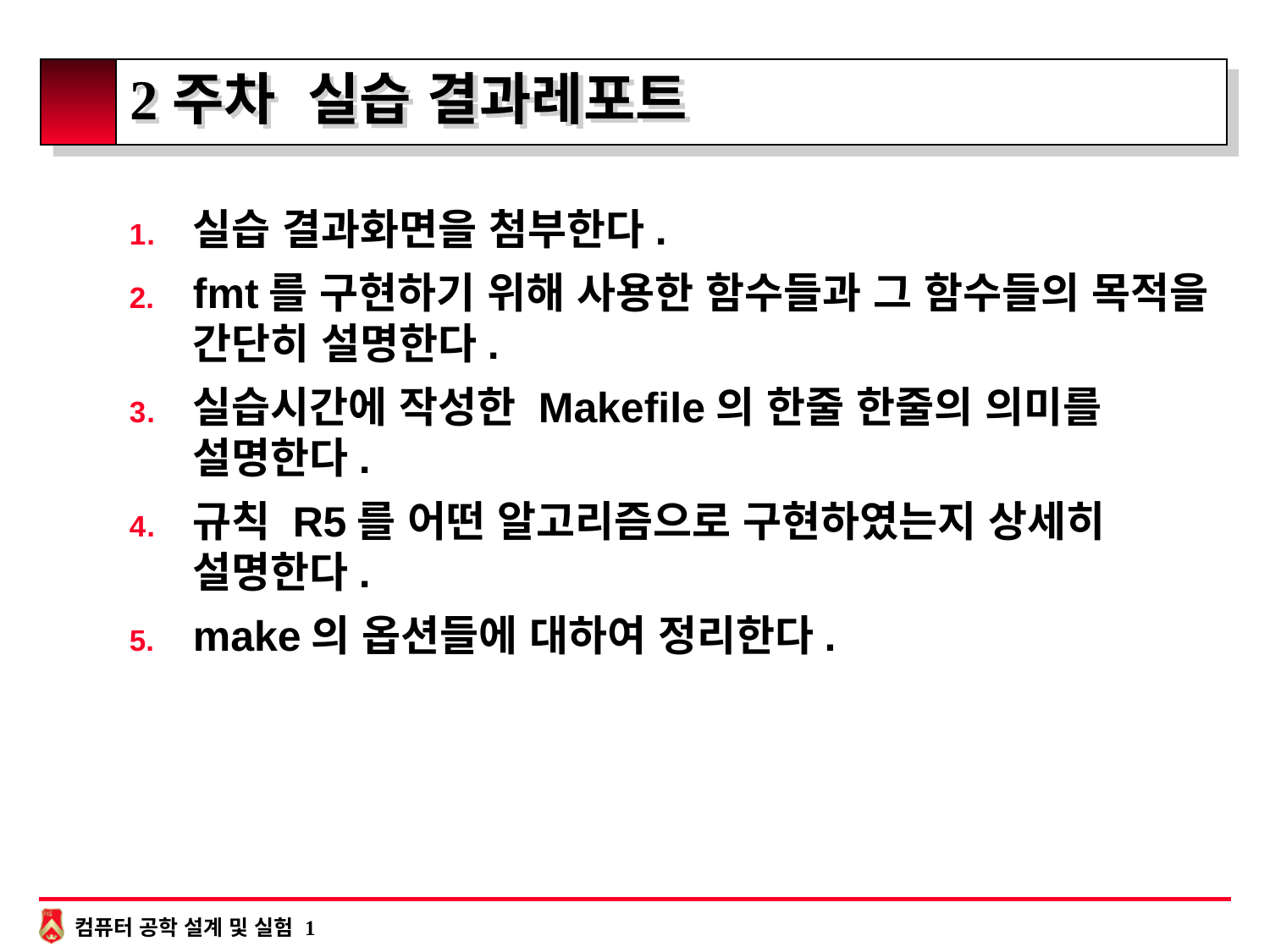

# 2주차  실습 결과레포트
실습 결과화면을 첨부한다.
fmt를 구현하기 위해 사용한 함수들과 그 함수들의 목적을 간단히 설명한다.
실습시간에 작성한 Makefile의 한줄 한줄의 의미를 설명한다.
규칙 R5를 어떤 알고리즘으로 구현하였는지 상세히 설명한다.
make의 옵션들에 대하여 정리한다.